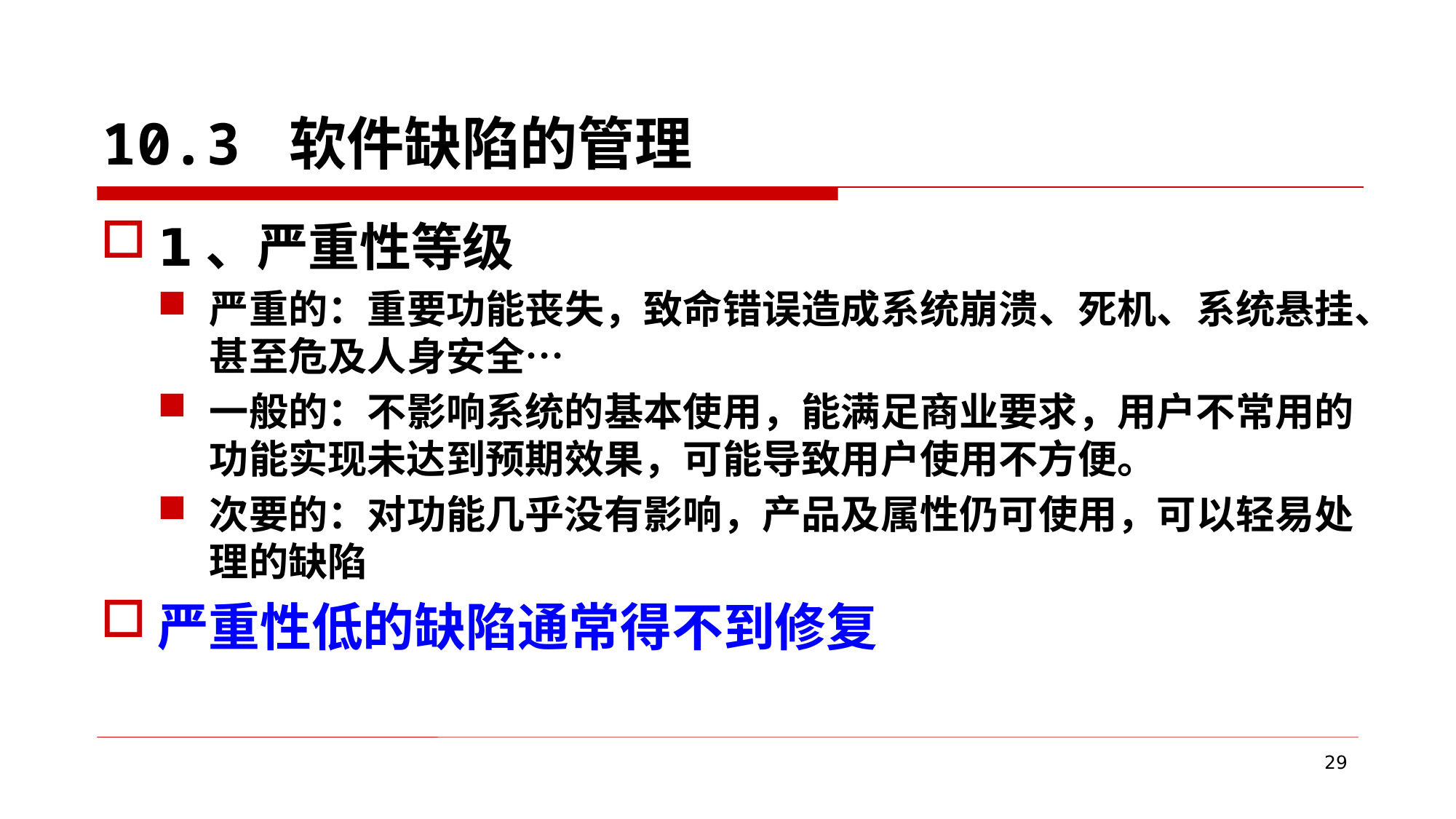

# 10.3 软件缺陷的管理
1、严重性等级
严重的：重要功能丧失，致命错误造成系统崩溃、死机、系统悬挂、甚至危及人身安全…
一般的：不影响系统的基本使用，能满足商业要求，用户不常用的功能实现未达到预期效果，可能导致用户使用不方便。
次要的：对功能几乎没有影响，产品及属性仍可使用，可以轻易处理的缺陷
严重性低的缺陷通常得不到修复
29